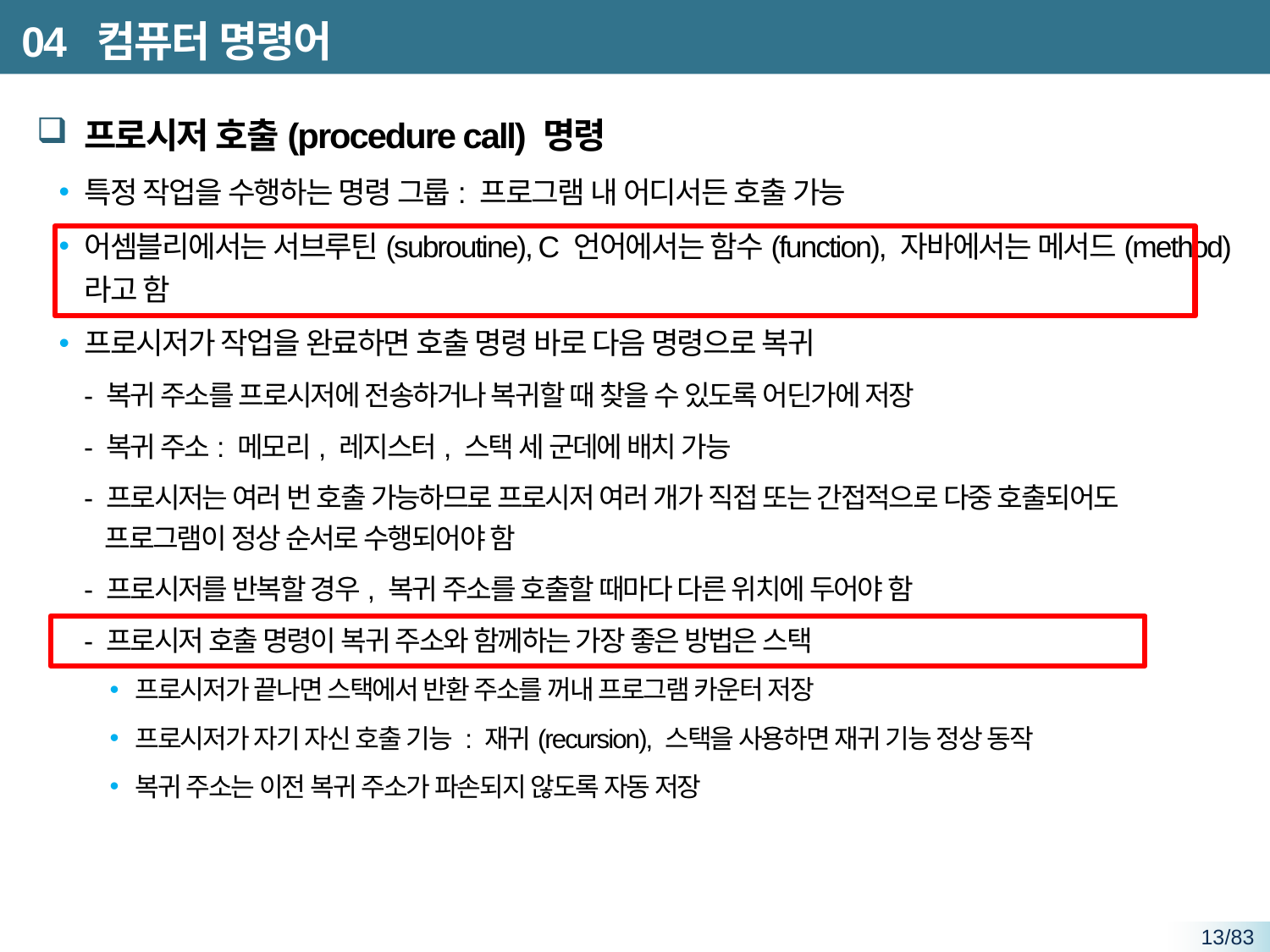

# 04  컴퓨터 명령어
프로시저 호출(procedure call) 명령
특정 작업을 수행하는 명령 그룹: 프로그램 내 어디서든 호출 가능
어셈블리에서는 서브루틴(subroutine), C 언어에서는 함수(function), 자바에서는 메서드(method)라고 함
프로시저가 작업을 완료하면 호출 명령 바로 다음 명령으로 복귀
- 복귀 주소를 프로시저에 전송하거나 복귀할 때 찾을 수 있도록 어딘가에 저장
- 복귀 주소: 메모리, 레지스터, 스택 세 군데에 배치 가능
- 프로시저는 여러 번 호출 가능하므로 프로시저 여러 개가 직접 또는 간접적으로 다중 호출되어도 프로그램이 정상 순서로 수행되어야 함
- 프로시저를 반복할 경우, 복귀 주소를 호출할 때마다 다른 위치에 두어야 함
- 프로시저 호출 명령이 복귀 주소와 함께하는 가장 좋은 방법은 스택
프로시저가 끝나면 스택에서 반환 주소를 꺼내 프로그램 카운터 저장
프로시저가 자기 자신 호출 기능 : 재귀(recursion), 스택을 사용하면 재귀 기능 정상 동작
복귀 주소는 이전 복귀 주소가 파손되지 않도록 자동 저장